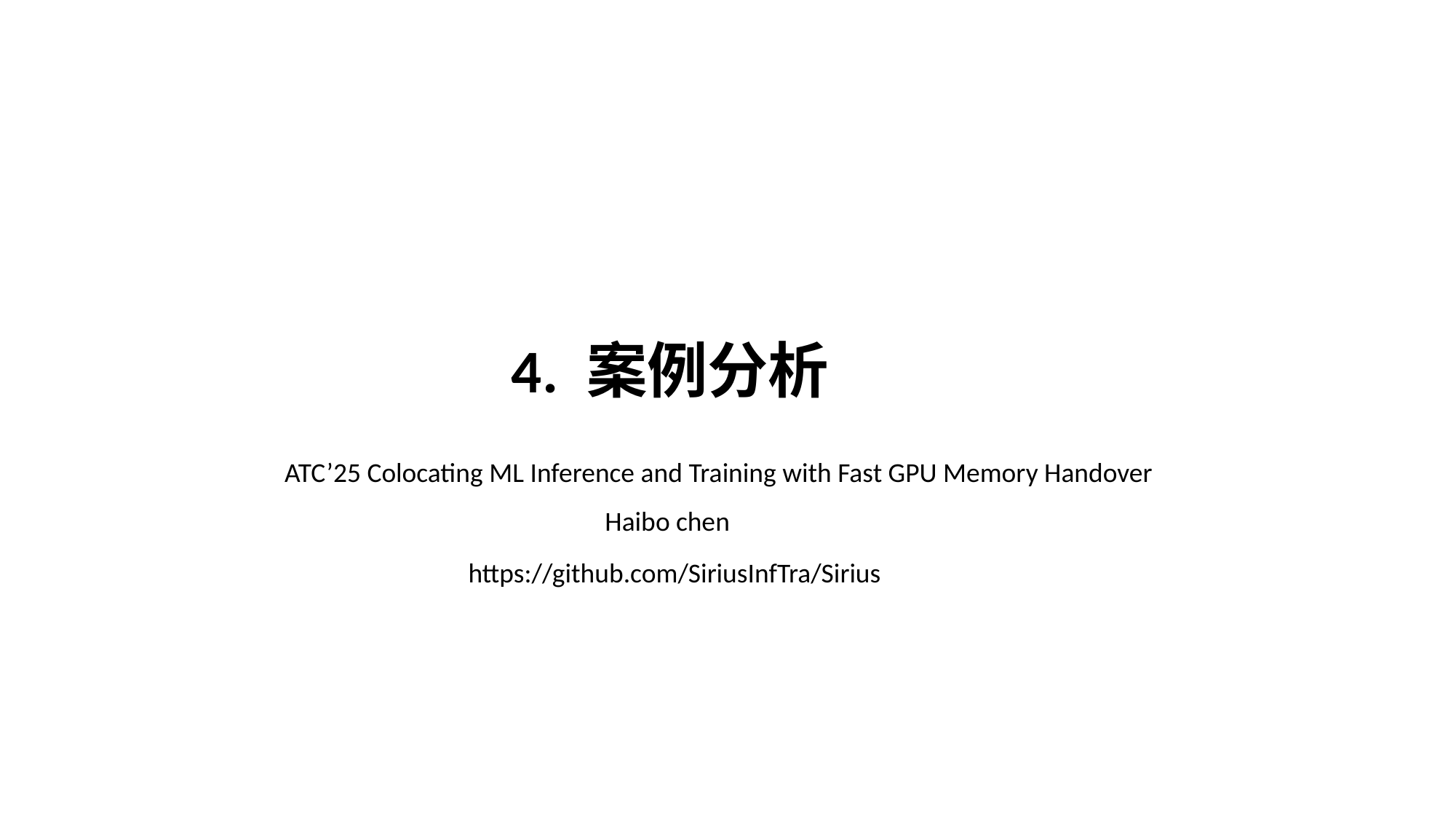

4. 案例分析

ATC’25 Colocating ML Inference and Training with Fast GPU Memory Handover
Haibo chen
https://github.com/SiriusInfTra/Sirius